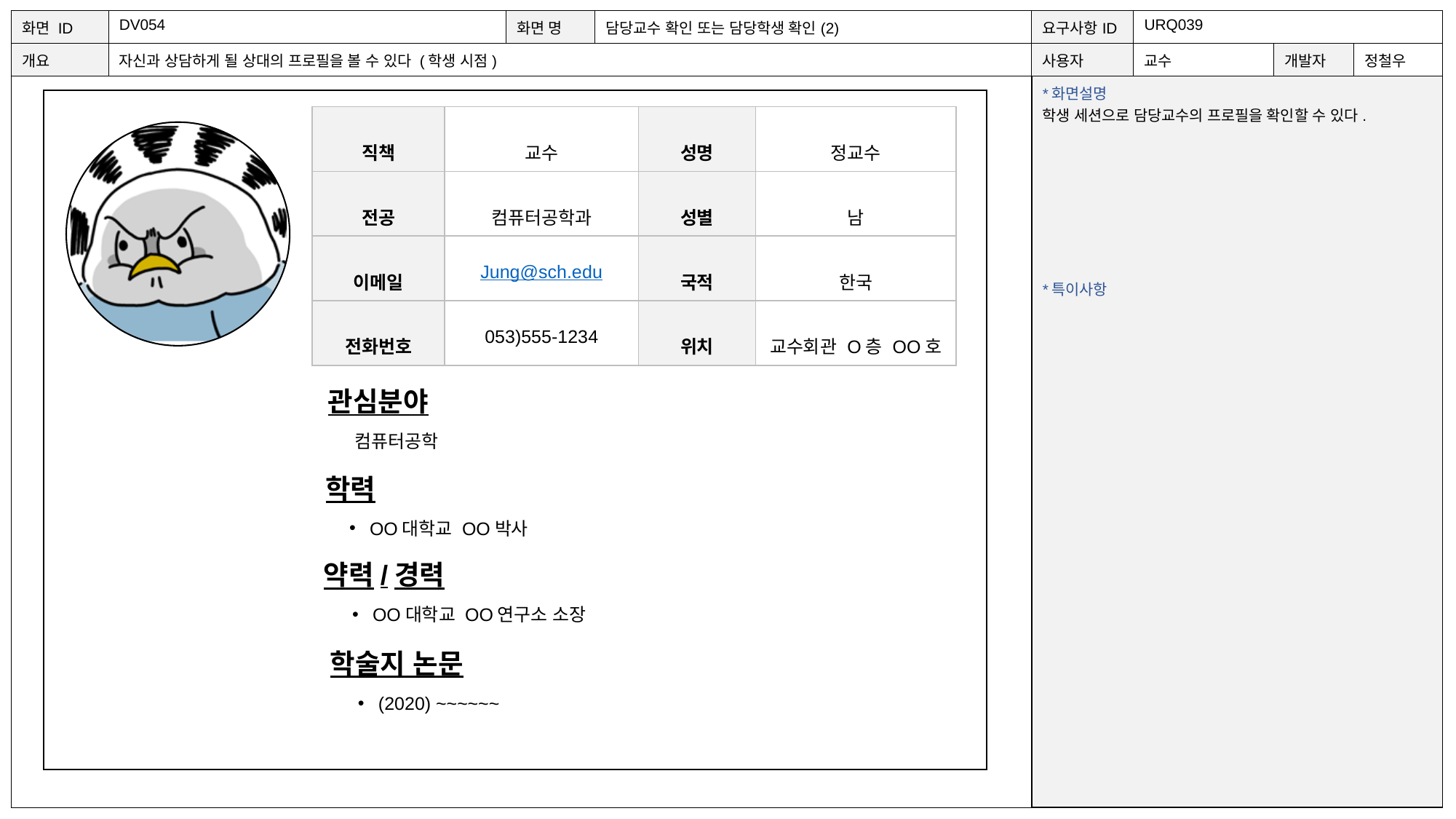

| 화면 ID | DV054 | 화면 명 | 담당교수 확인 또는 담당학생 확인(2) | 요구사항ID | URQ039 |  |  |
| --- | --- | --- | --- | --- | --- | --- | --- |
| 개요 | 자신과 상담하게 될 상대의 프로필을 볼 수 있다 (학생 시점) |  |  | 사용자 | 교수 | 개발자 | 정철우 |
|  |  |  |  | \*화면설명 학생 세션으로 담당교수의 프로필을 확인할 수 있다. \*특이사항 |  |  |  |

| 직책 | 교수 | 성명 | 정교수 |
| --- | --- | --- | --- |
| 전공 | 컴퓨터공학과 | 성별 | 남 |
| 이메일 | Jung@sch.edu | 국적 | 한국 |
| 전화번호 | 053)555-1234 | 위치 | 교수회관 O층 OO호 |

관심분야
컴퓨터공학
학력
OO대학교 OO박사
약력/경력
OO대학교 OO연구소 소장
학술지 논문
(2020) ~~~~~~